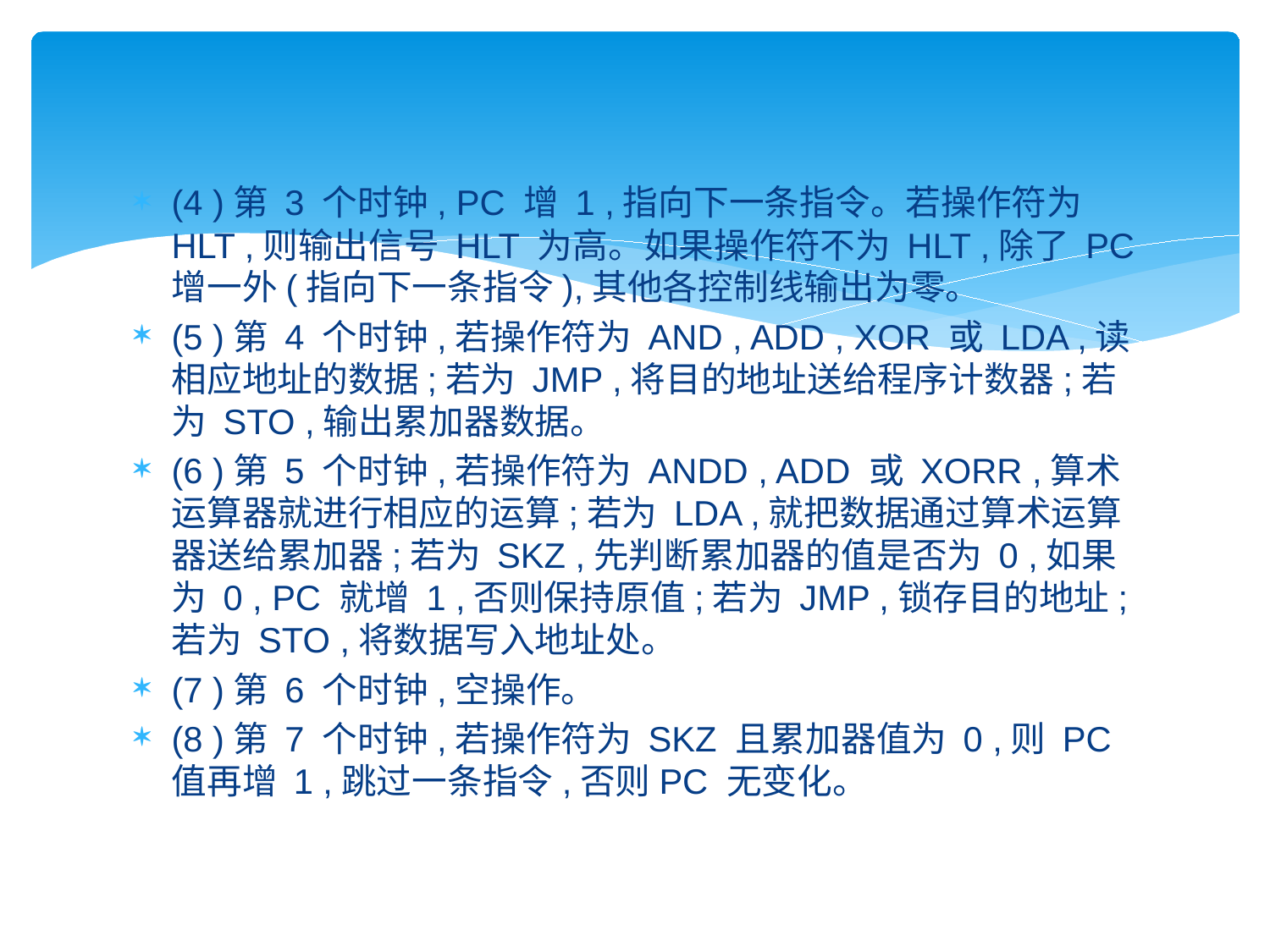

#
(4 )第 3 个时钟, PC 增 1 ,指向下一条指令。若操作符为 HLT ,则输出信号 HLT 为高。如果操作符不为 HLT ,除了 PC 增一外(指向下一条指令),其他各控制线输出为零。
(5 )第 4 个时钟,若操作符为 AND , ADD , XOR 或 LDA ,读相应地址的数据;若为 JMP ,将目的地址送给程序计数器;若为 STO ,输出累加器数据。
(6 )第 5 个时钟,若操作符为 ANDD , ADD 或 XORR ,算术运算器就进行相应的运算;若为 LDA ,就把数据通过算术运算器送给累加器;若为 SKZ ,先判断累加器的值是否为 0 ,如果为 0 , PC 就增 1 ,否则保持原值;若为 JMP ,锁存目的地址;若为 STO ,将数据写入地址处。
(7 )第 6 个时钟,空操作。
(8 )第 7 个时钟,若操作符为 SKZ 且累加器值为 0 ,则 PC 值再增 1 ,跳过一条指令,否则PC 无变化。